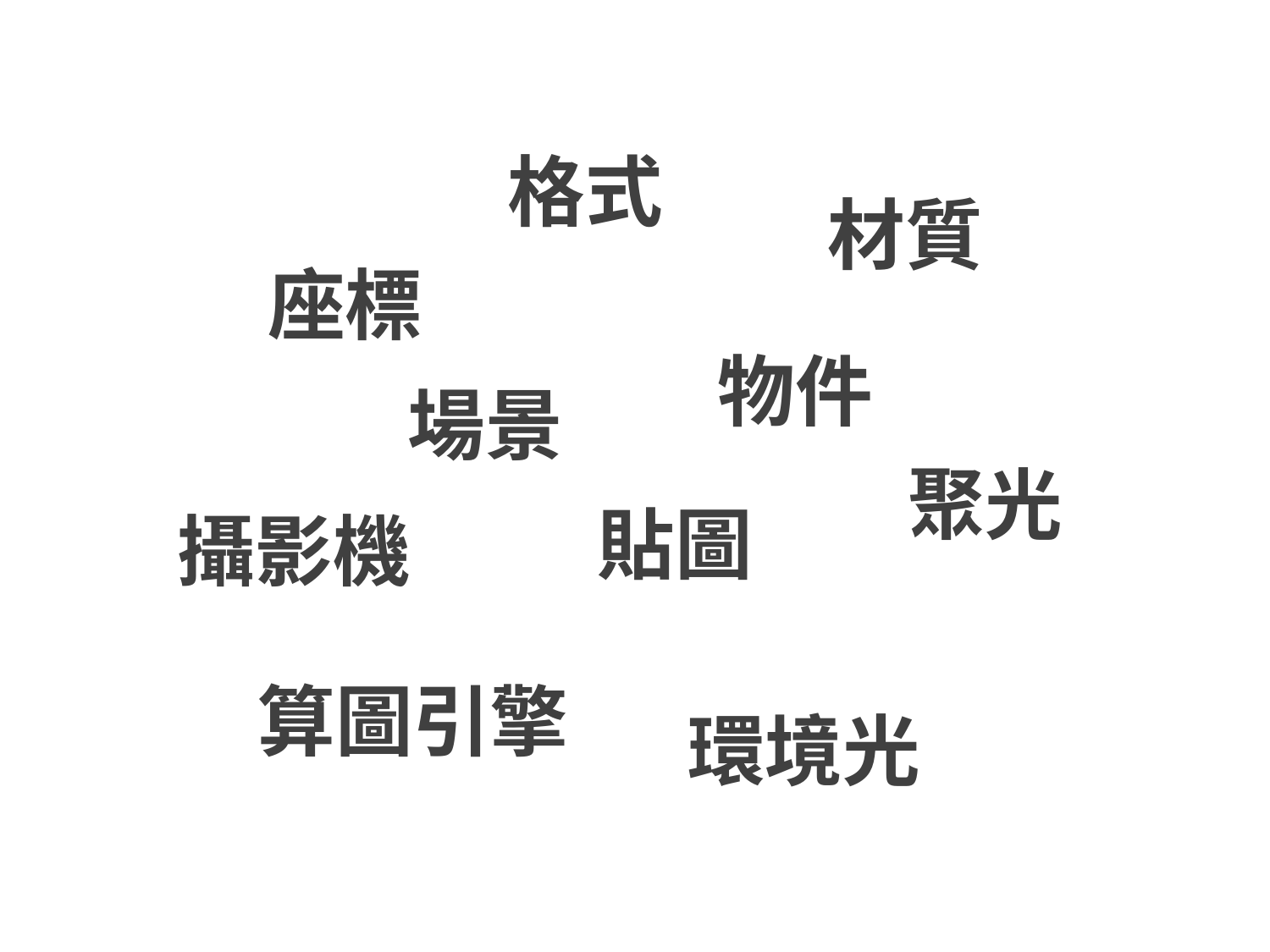

格式
材質
座標
物件
場景
聚光
貼圖
攝影機
算圖引擎
環境光